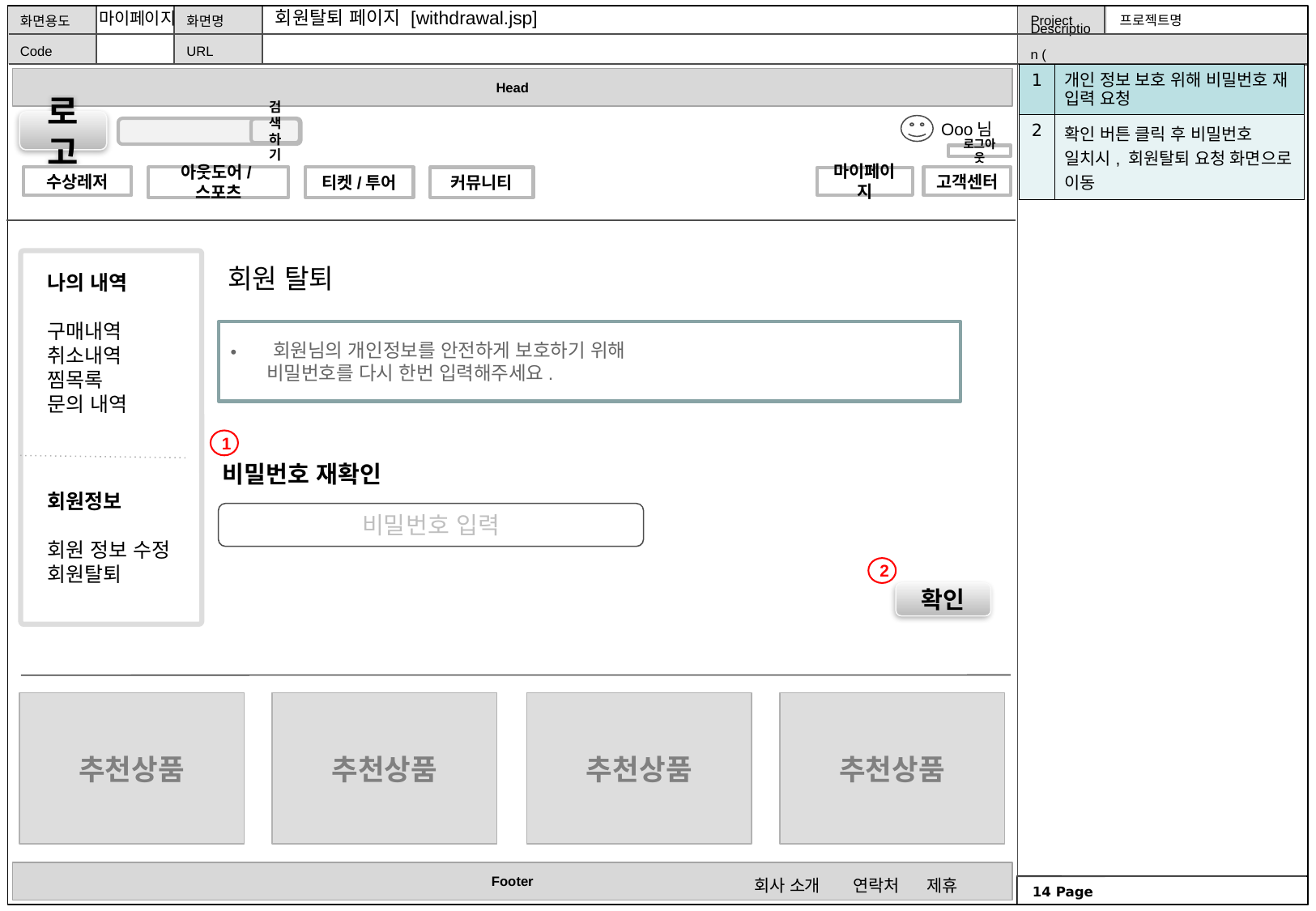

회원탈퇴 페이지 [withdrawal.jsp]
마이페이지
| 1 | 개인 정보 보호 위해 비밀번호 재 입력 요청 |
| --- | --- |
| 2 | 확인 버튼 클릭 후 비밀번호 일치시, 회원탈퇴 요청 화면으로 이동 |
로고
Ooo님

검색하기
로그아웃
수상레저
아웃도어/스포츠
고객센터
티켓/투어
커뮤니티
마이페이지

회원 탈퇴
나의 내역

구매내역
취소내역
찜목록
문의 내역

회원정보

회원 정보 수정
회원탈퇴

 회원님의 개인정보를 안전하게 보호하기 위해
      비밀번호를 다시 한번 입력해주세요.
1
비밀번호 재확인
비밀번호 입력
2
확인
추천상품
추천상품
추천상품
추천상품
 회사 소개       연락처      제휴